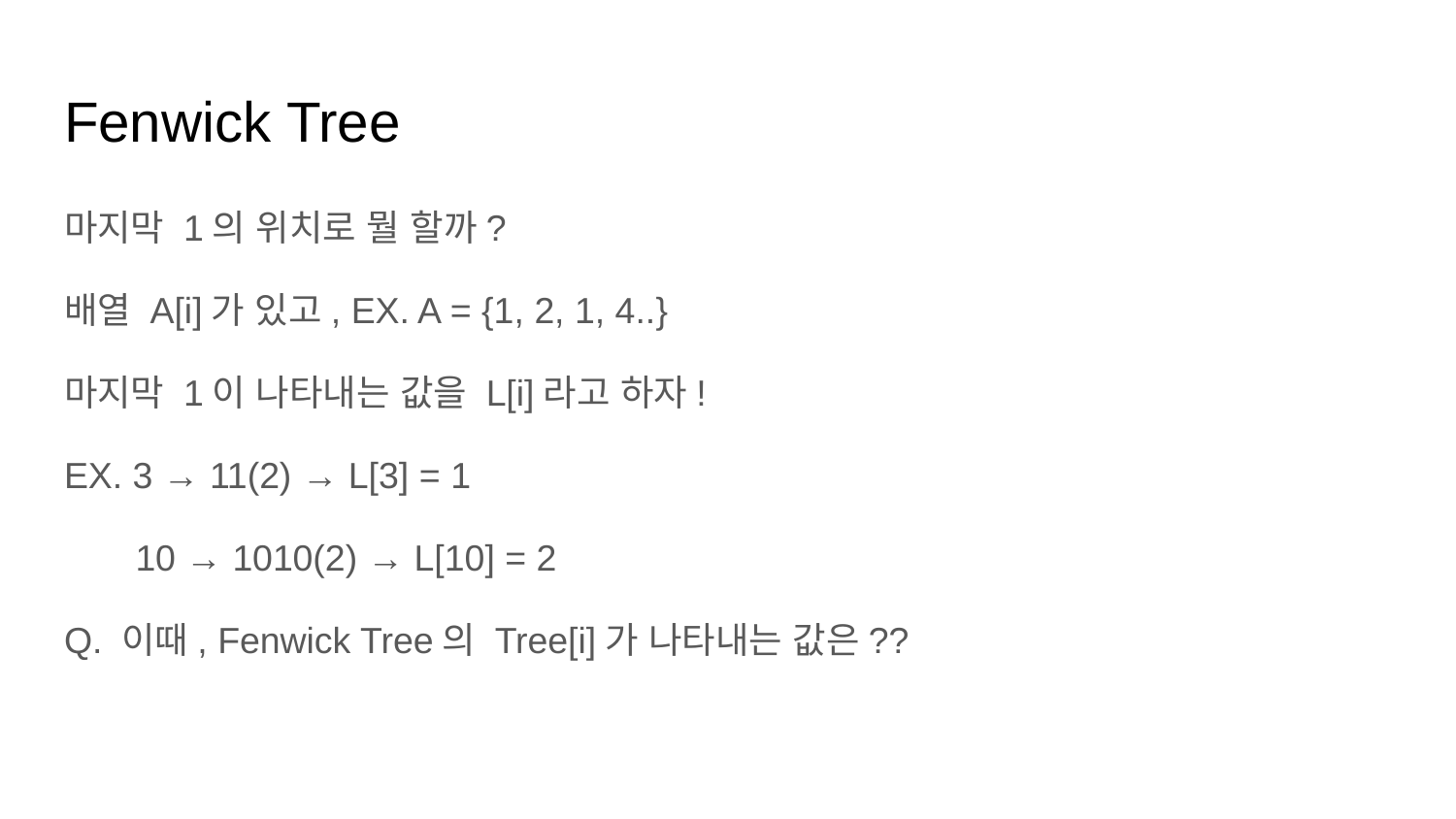

# Fenwick Tree
마지막 1의 위치로 뭘 할까?
배열 A[i]가 있고, EX. A = {1, 2, 1, 4..}
마지막 1이 나타내는 값을 L[i]라고 하자!
EX. 3 → 11(2) → L[3] = 1
       10 → 1010(2) → L[10] = 2
Q. 이때, Fenwick Tree의 Tree[i]가 나타내는 값은??